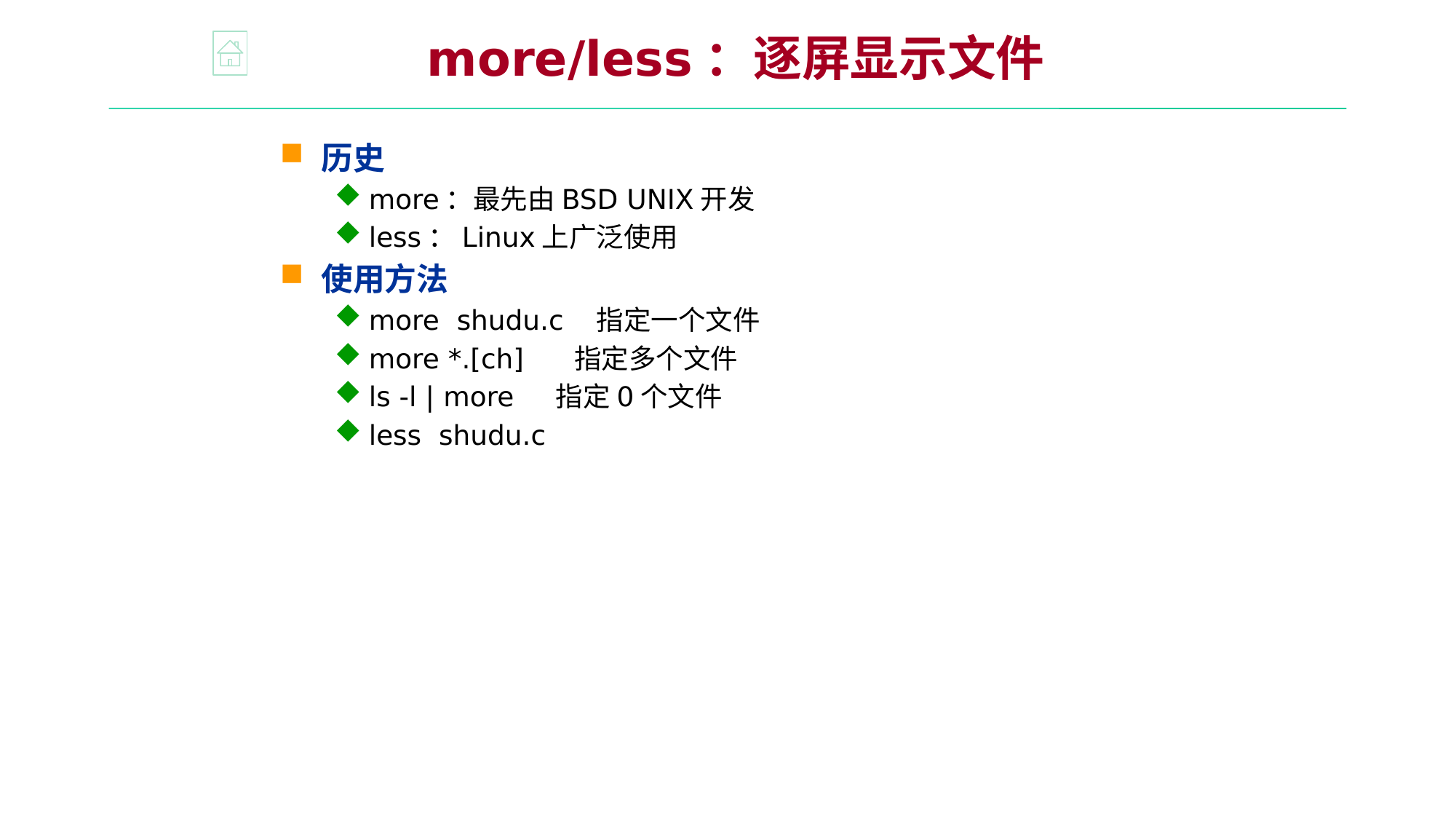

more/less：逐屏显示文件

历史
more：最先由BSD UNIX开发
less：Linux上广泛使用
使用方法
more  shudu.c   指定一个文件
more *.[ch]     指定多个文件
ls -l | more    指定0个文件
less  shudu.c